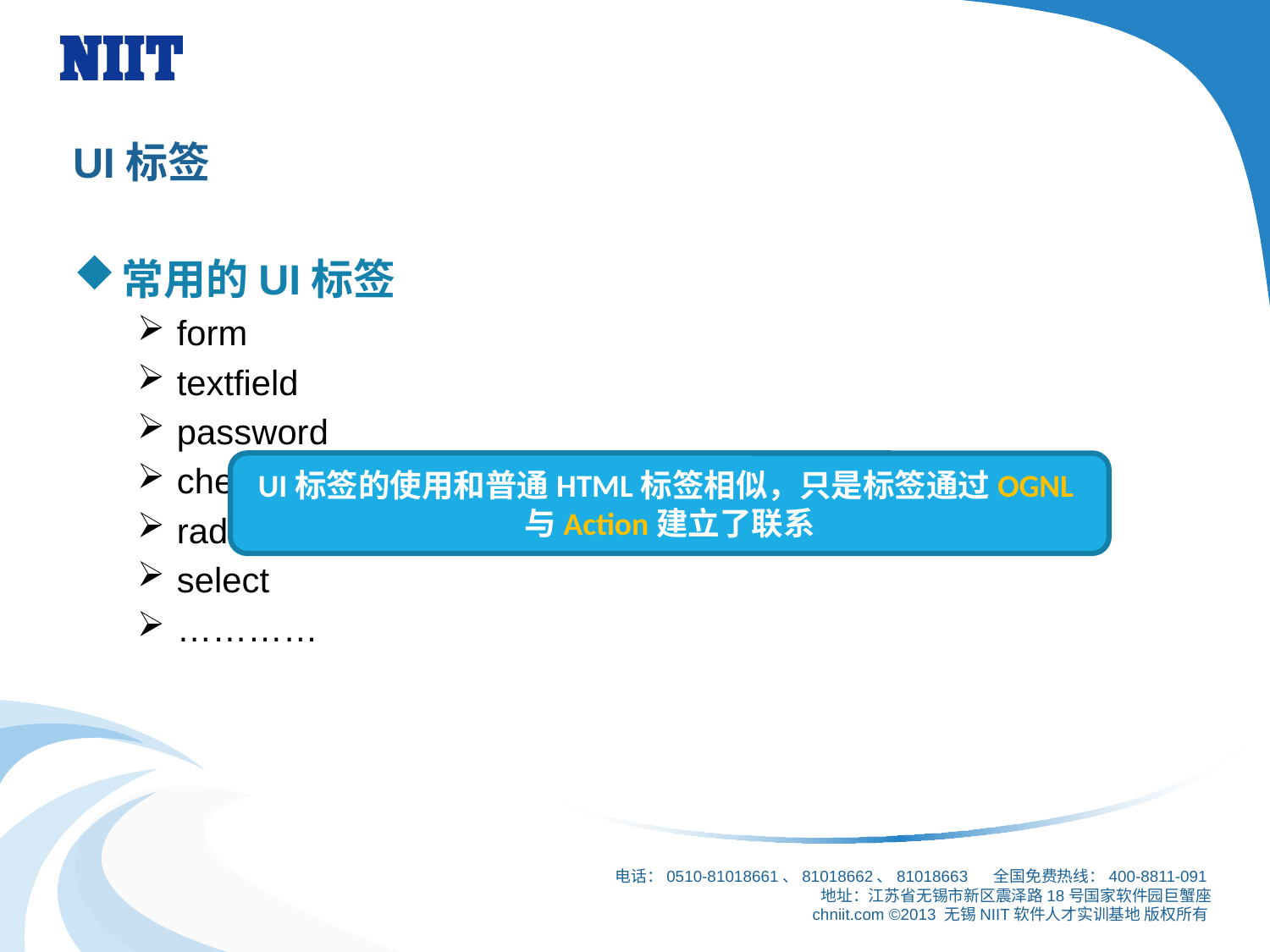

# UI标签
常用的UI标签
form
textfield
password
checkbox
radio
select
…………
UI标签的使用和普通HTML标签相似，只是标签通过OGNL与Action建立了联系